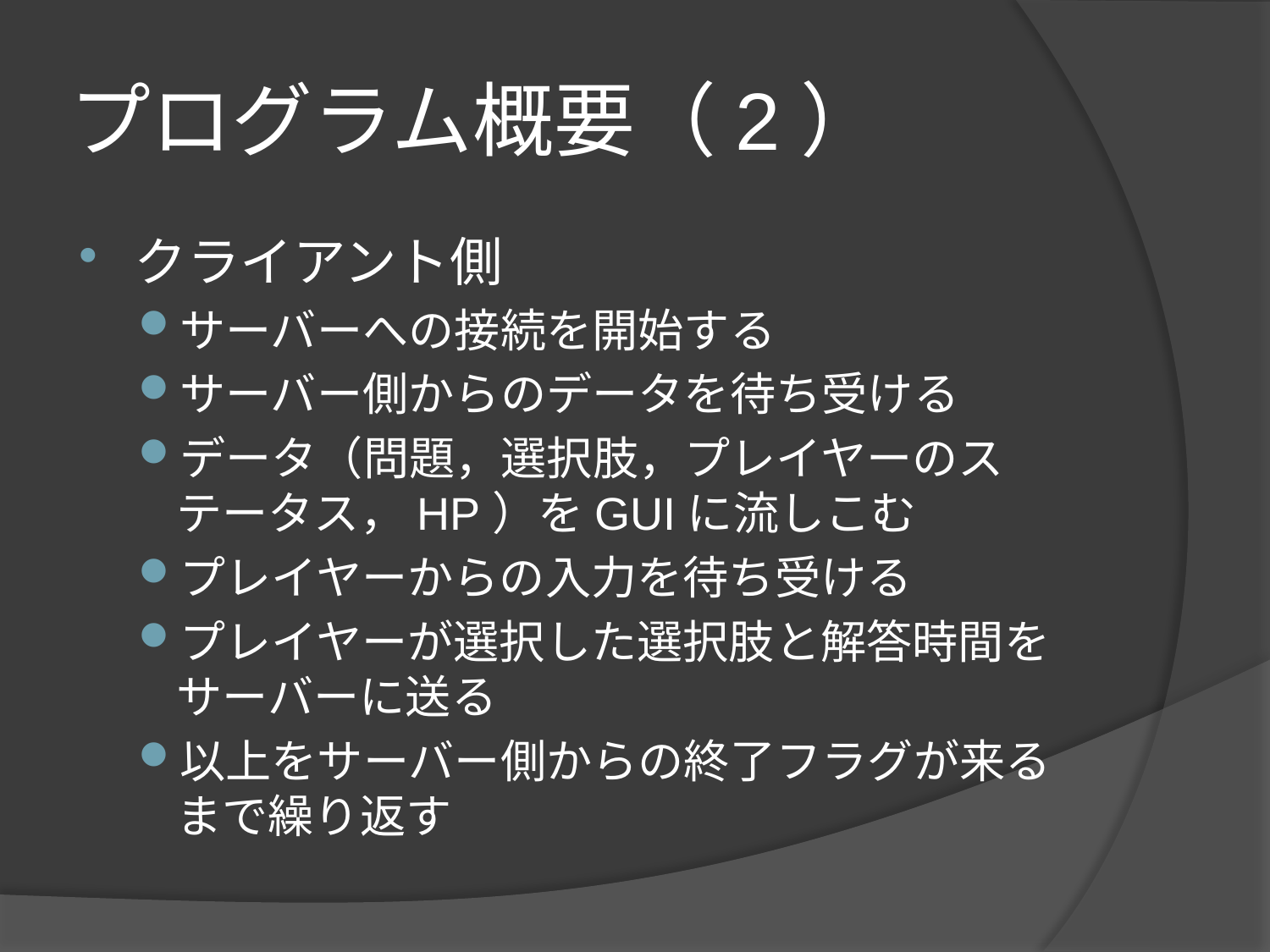

# プログラム概要（2）
クライアント側
サーバーへの接続を開始する
サーバー側からのデータを待ち受ける
データ（問題，選択肢，プレイヤーのステータス，HP）をGUIに流しこむ
プレイヤーからの入力を待ち受ける
プレイヤーが選択した選択肢と解答時間をサーバーに送る
以上をサーバー側からの終了フラグが来るまで繰り返す